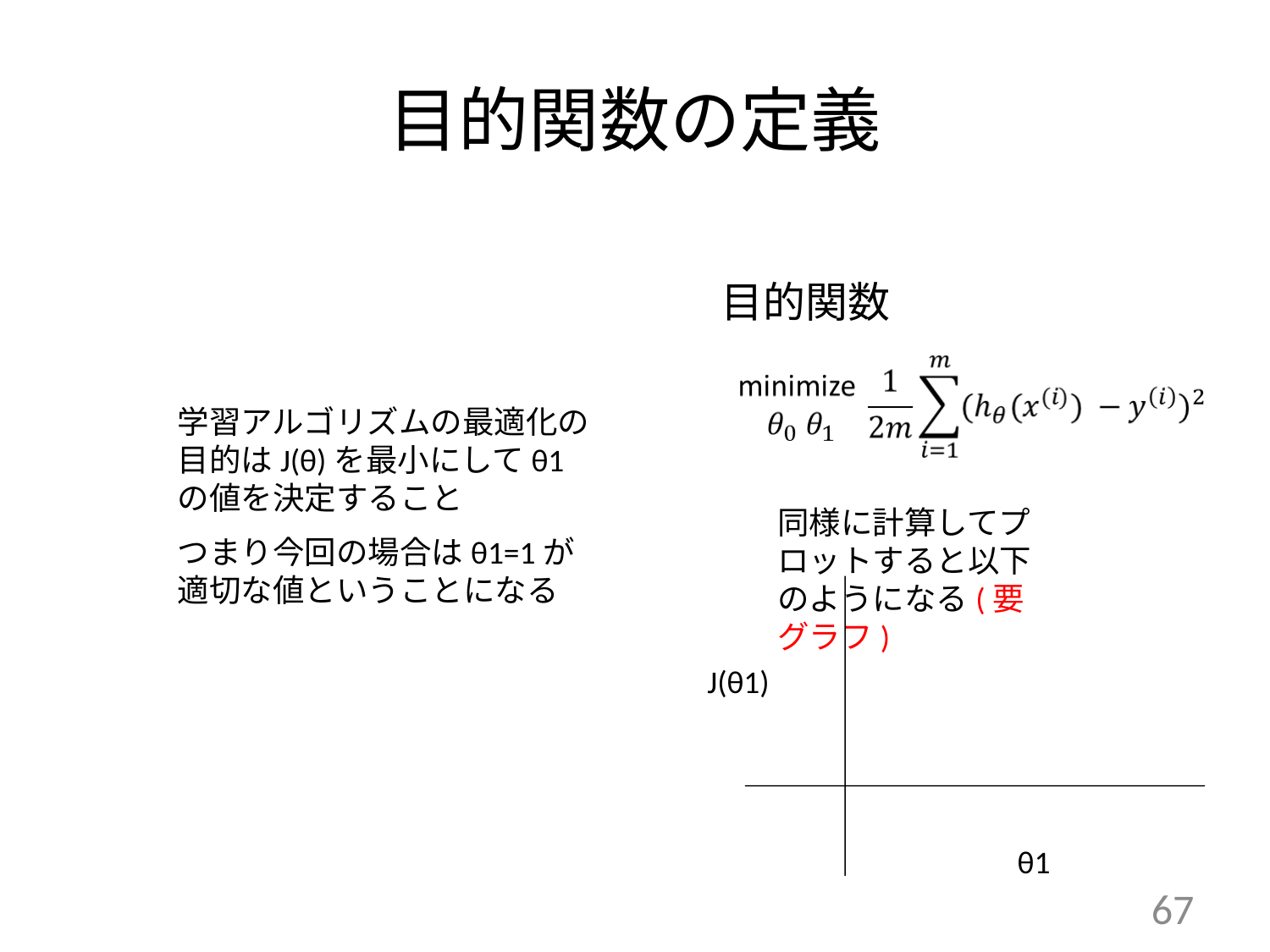

目的関数の定義
目的関数

学習アルゴリズムの最適化の目的はJ(θ)を最小にしてθ1の値を決定すること
つまり今回の場合はθ1=1が適切な値ということになる
同様に計算してプロットすると以下のようになる(要グラフ)

J(θ1)

θ1
67